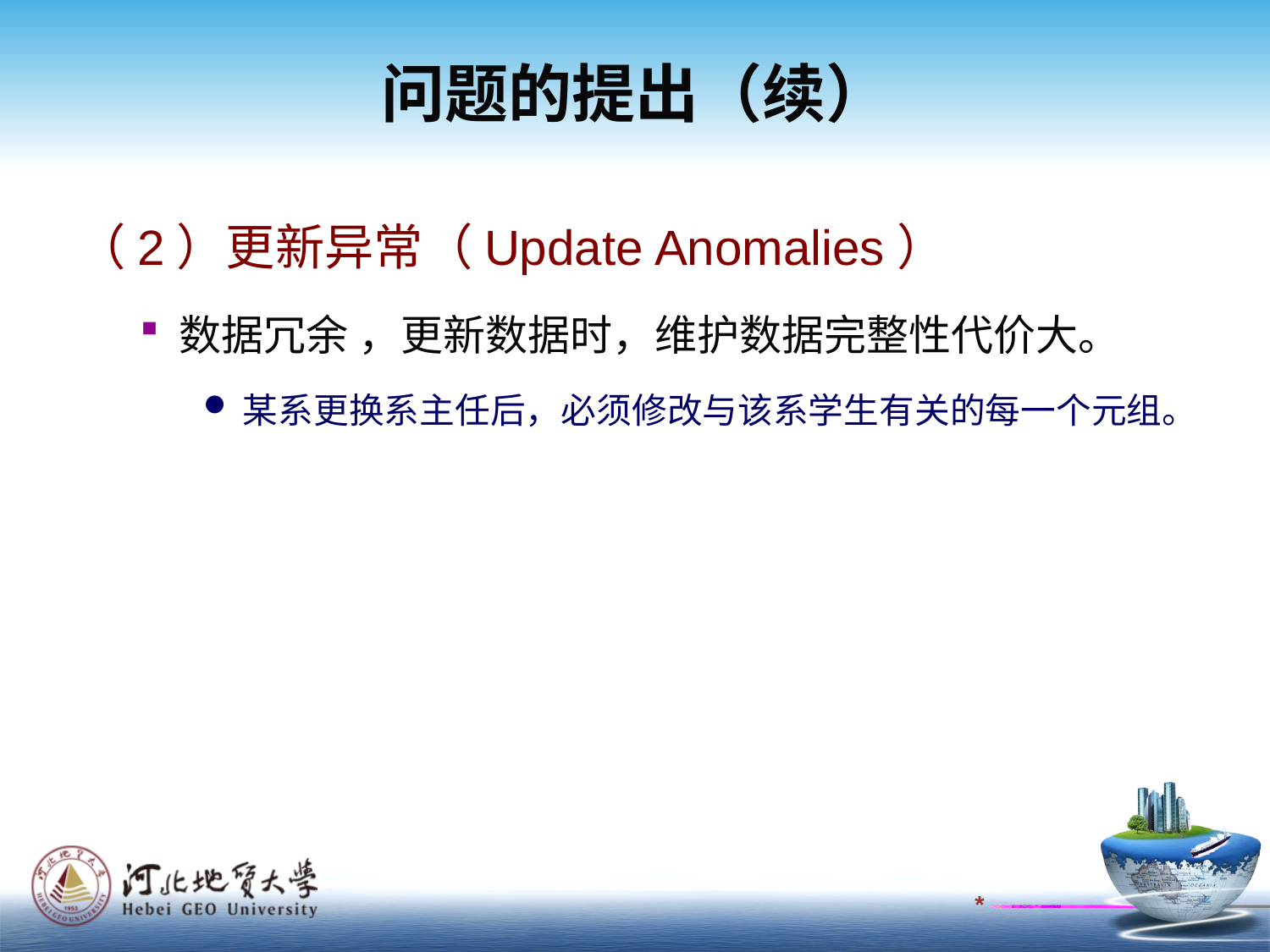

问题的提出（续）
（2）更新异常（Update Anomalies）
数据冗余 ，更新数据时，维护数据完整性代价大。
某系更换系主任后，必须修改与该系学生有关的每一个元组。

*